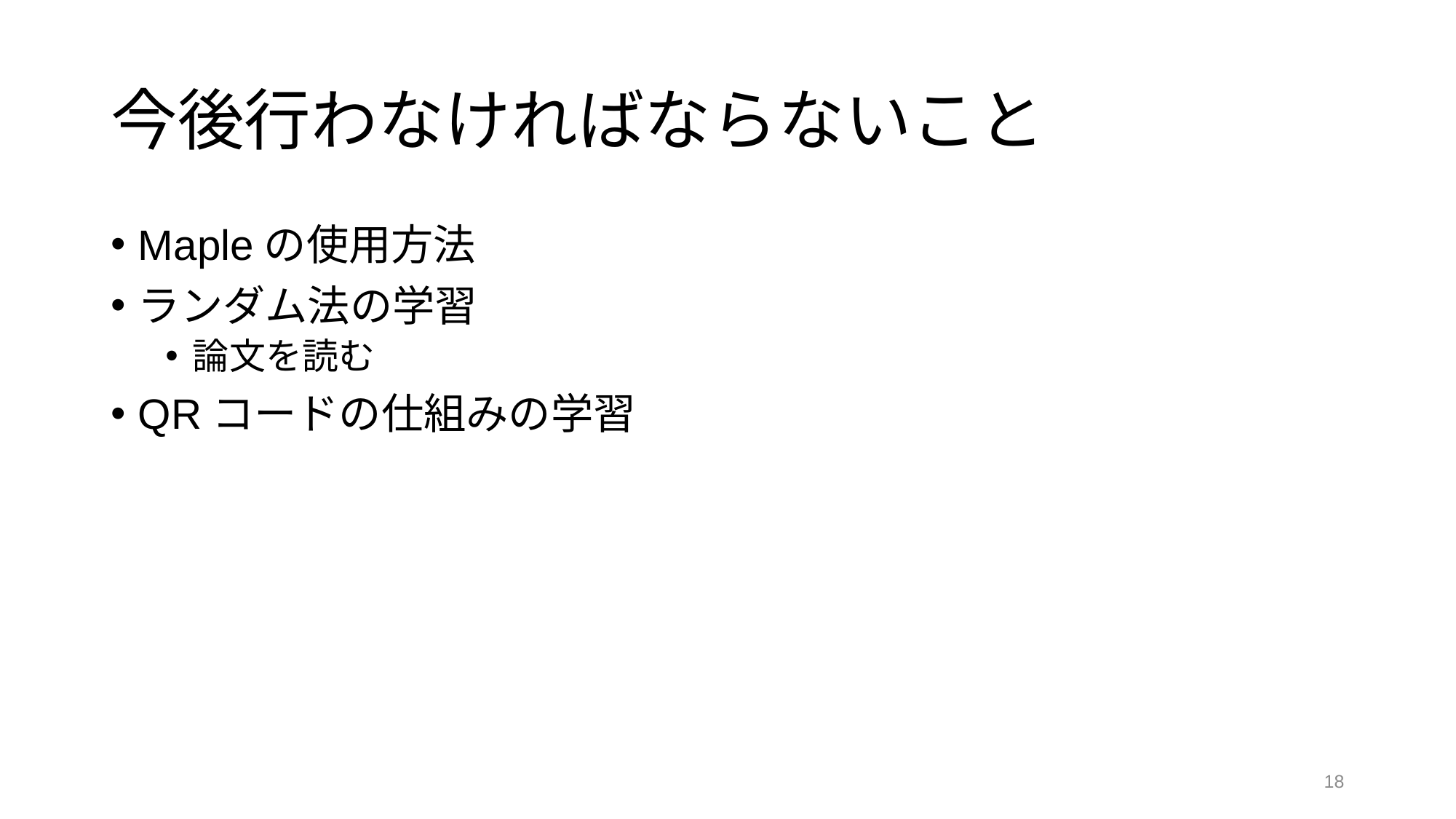

# 今後行わなければならないこと
Mapleの使用方法
ランダム法の学習
論文を読む
QRコードの仕組みの学習
18